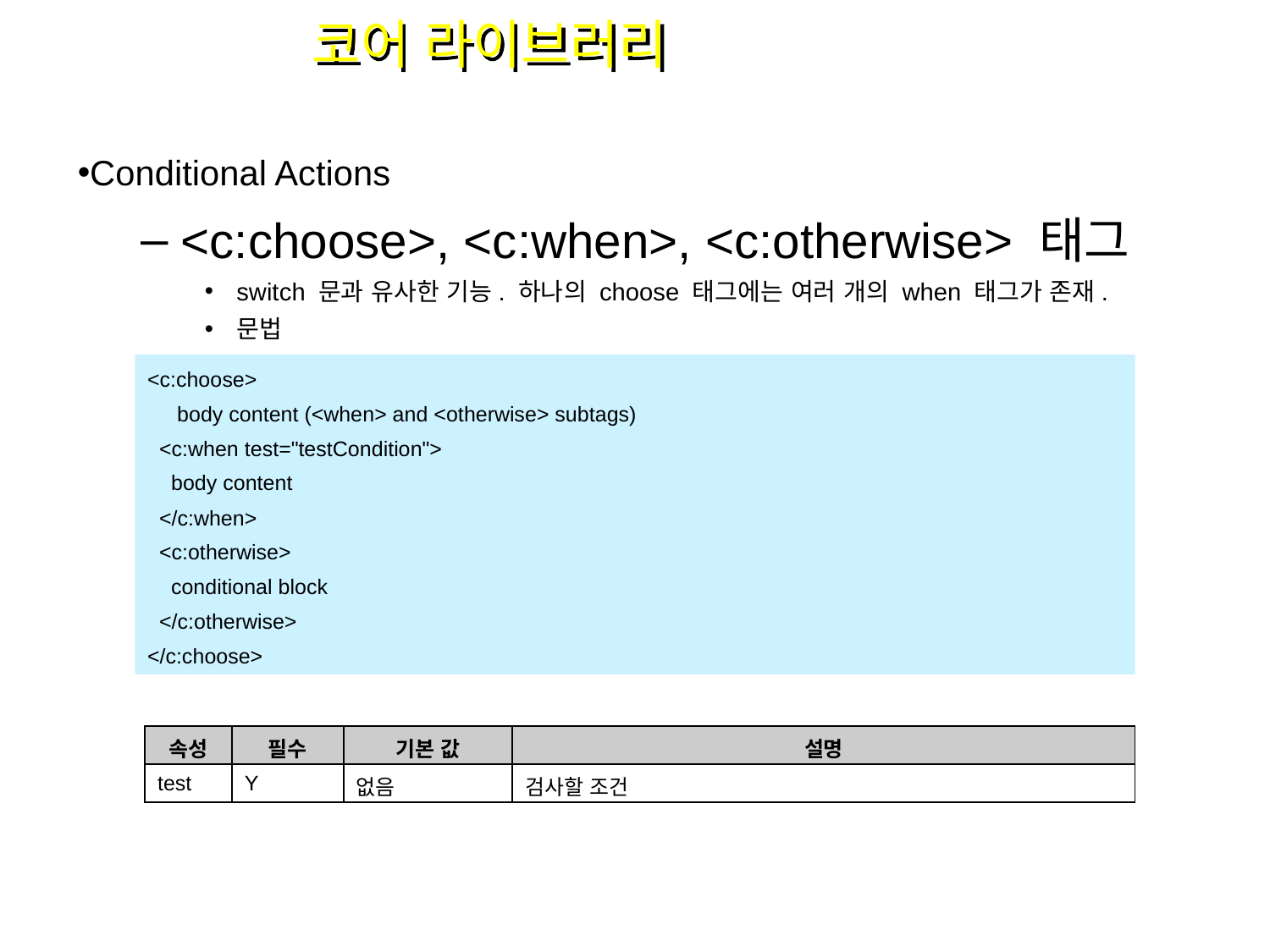

코어 라이브러리
Conditional Actions
<c:choose>, <c:when>, <c:otherwise> 태그
switch 문과 유사한 기능. 하나의 choose 태그에는 여러 개의 when 태그가 존재.
문법

<c:choose>
     body content (<when> and <otherwise> subtags)
  <c:when test="testCondition">
    body content
  </c:when>
  <c:otherwise>
    conditional block
  </c:otherwise>
</c:choose>

| 속성 | 필수 | 기본 값 | 설명 |
| --- | --- | --- | --- |
| test | Y | 없음 | 검사할 조건 |